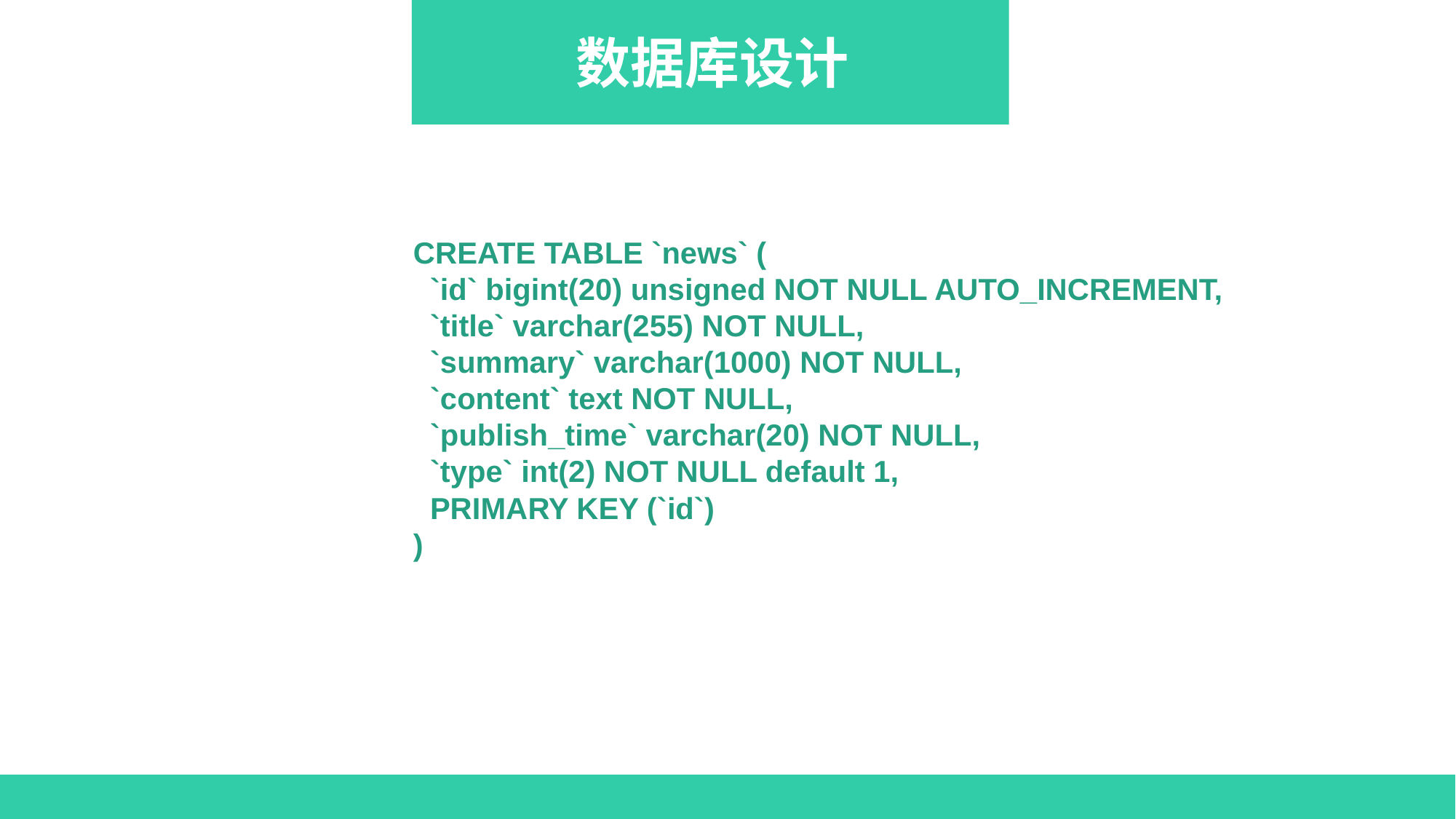

数据库设计

CREATE TABLE `news` (
  `id` bigint(20) unsigned NOT NULL AUTO_INCREMENT,
  `title` varchar(255) NOT NULL,
  `summary` varchar(1000) NOT NULL,
  `content` text NOT NULL,
  `publish_time` varchar(20) NOT NULL,
  `type` int(2) NOT NULL default 1,
  PRIMARY KEY (`id`)
)